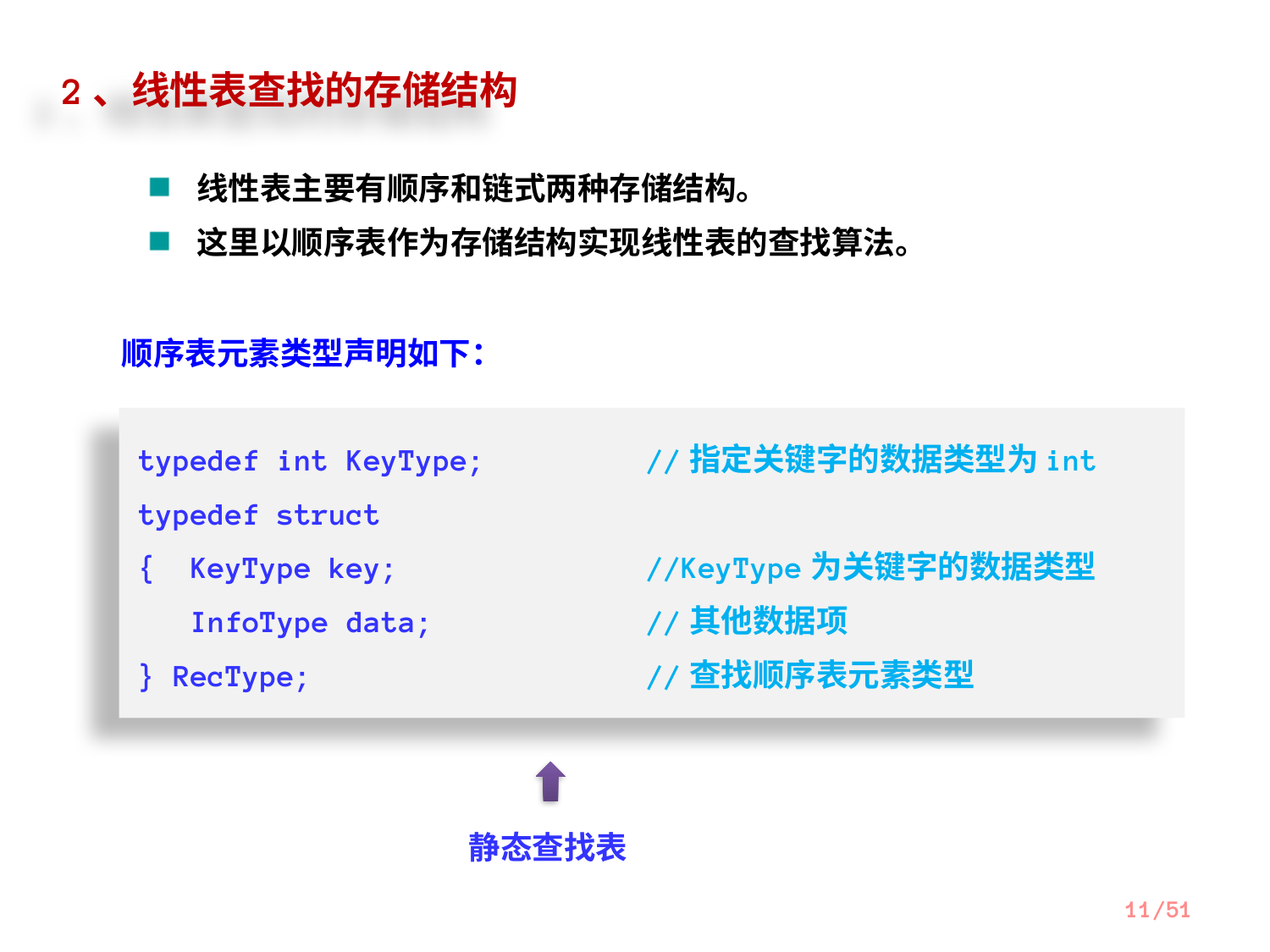

2、线性表查找的存储结构
线性表主要有顺序和链式两种存储结构。
这里以顺序表作为存储结构实现线性表的查找算法。
顺序表元素类型声明如下：
typedef int KeyType;		//指定关键字的数据类型为int
typedef struct
{  KeyType key; 	  	//KeyType为关键字的数据类型
   InfoType data;  		//其他数据项
} RecType;			//查找顺序表元素类型

静态查找表
11/51